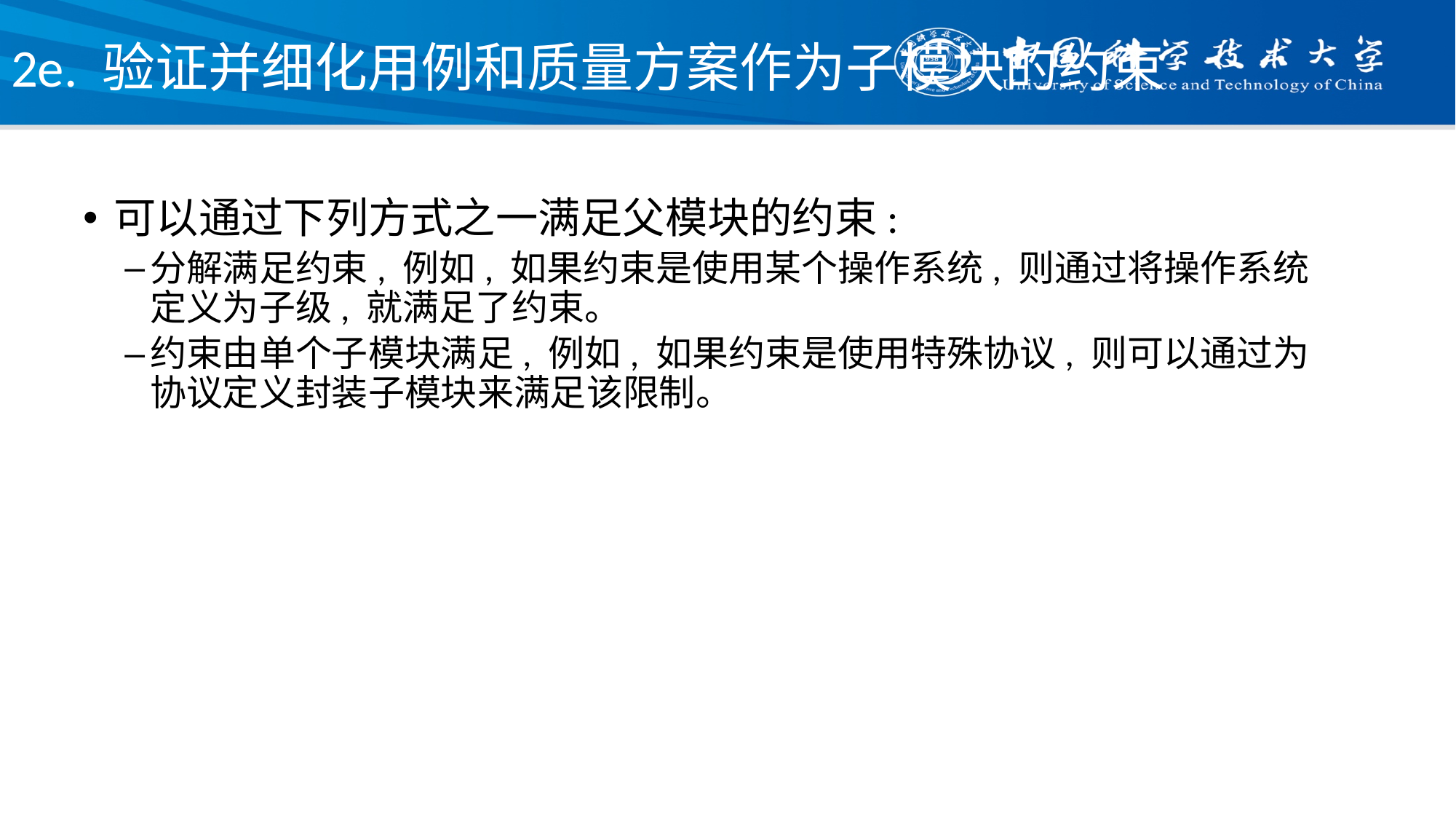

# 2e. 验证并细化用例和质量方案作为子模块的约束
可以通过下列方式之一满足父模块的约束:
分解满足约束, 例如, 如果约束是使用某个操作系统, 则通过将操作系统定义为子级, 就满足了约束。
约束由单个子模块满足, 例如, 如果约束是使用特殊协议, 则可以通过为协议定义封装子模块来满足该限制。